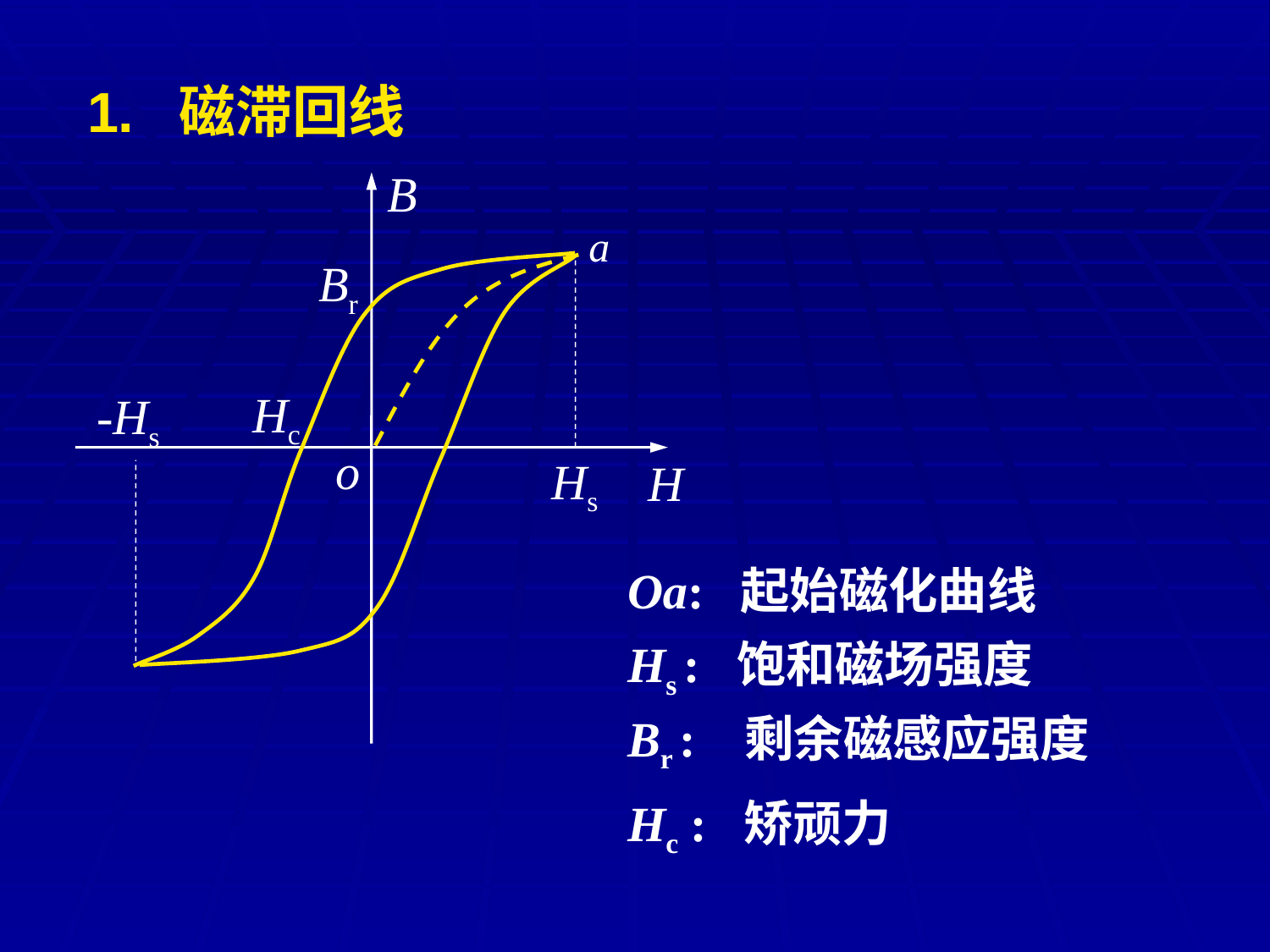

1.  磁滞回线
B

o
H

a

Br

Hs
Hc
-Hs

Oa:  起始磁化曲线
Hs :  饱和磁场强度
Br :   剩余磁感应强度
Hc :  矫顽力